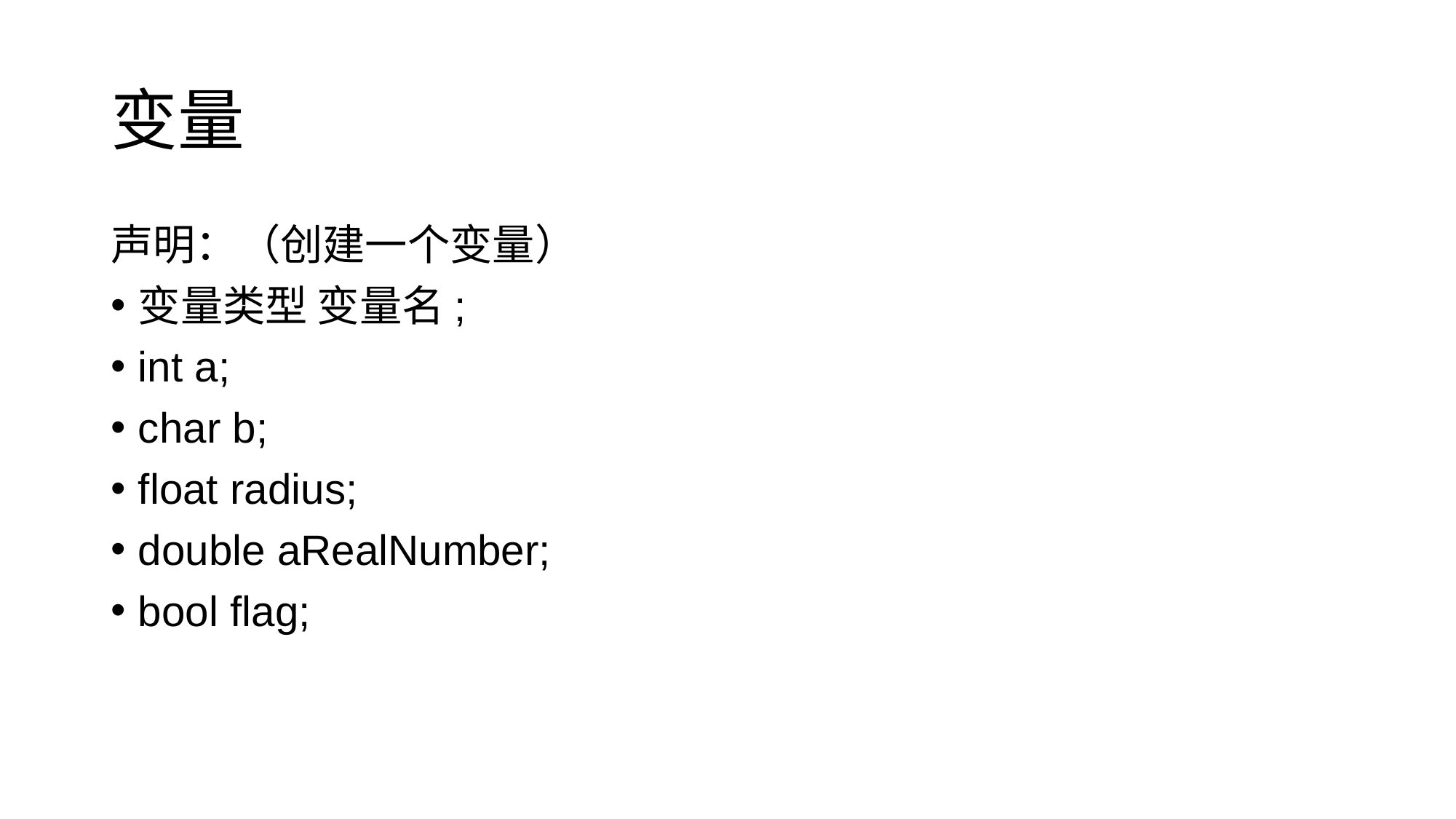

# 变量
声明：（创建一个变量）
变量类型 变量名;
int a;
char b;
float radius;
double aRealNumber;
bool flag;